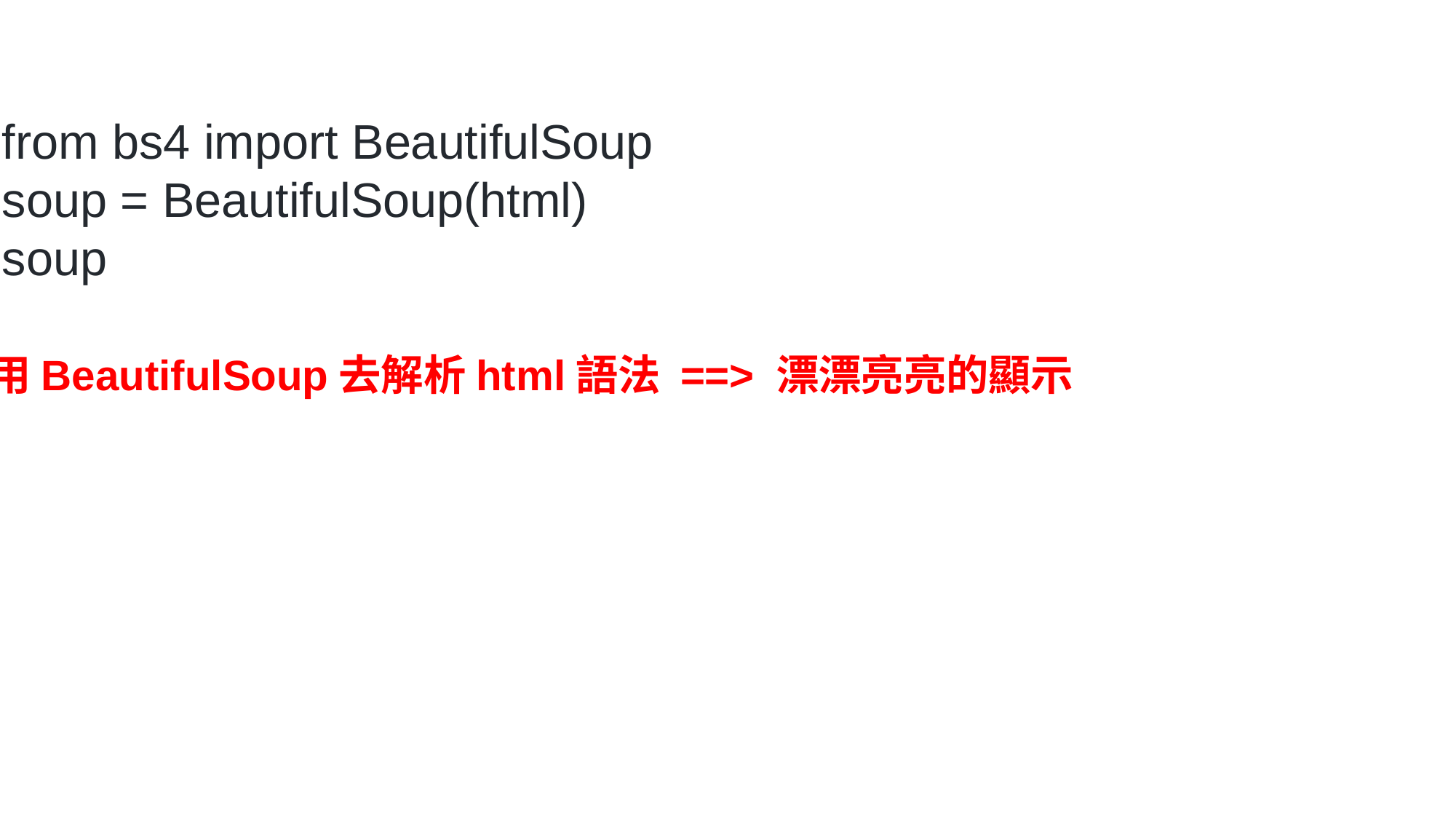

from bs4 import BeautifulSoup
soup = BeautifulSoup(html)
soup
使用BeautifulSoup去解析html語法 ==> 漂漂亮亮的顯示